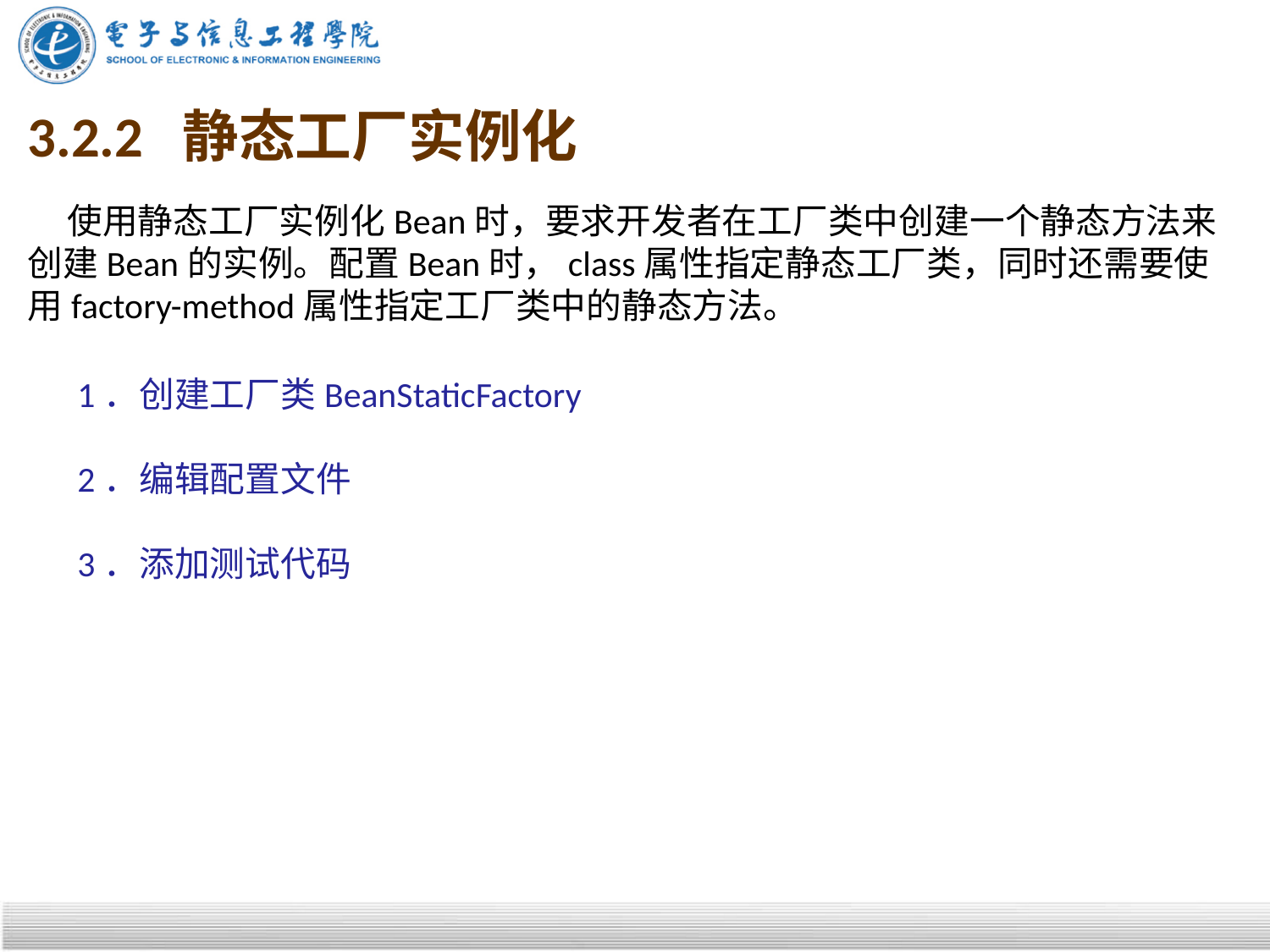

# 3.2.2  静态工厂实例化
    使用静态工厂实例化Bean时，要求开发者在工厂类中创建一个静态方法来创建Bean的实例。配置Bean时，class属性指定静态工厂类，同时还需要使用factory-method属性指定工厂类中的静态方法。
1．创建工厂类BeanStaticFactory

2．编辑配置文件

3．添加测试代码